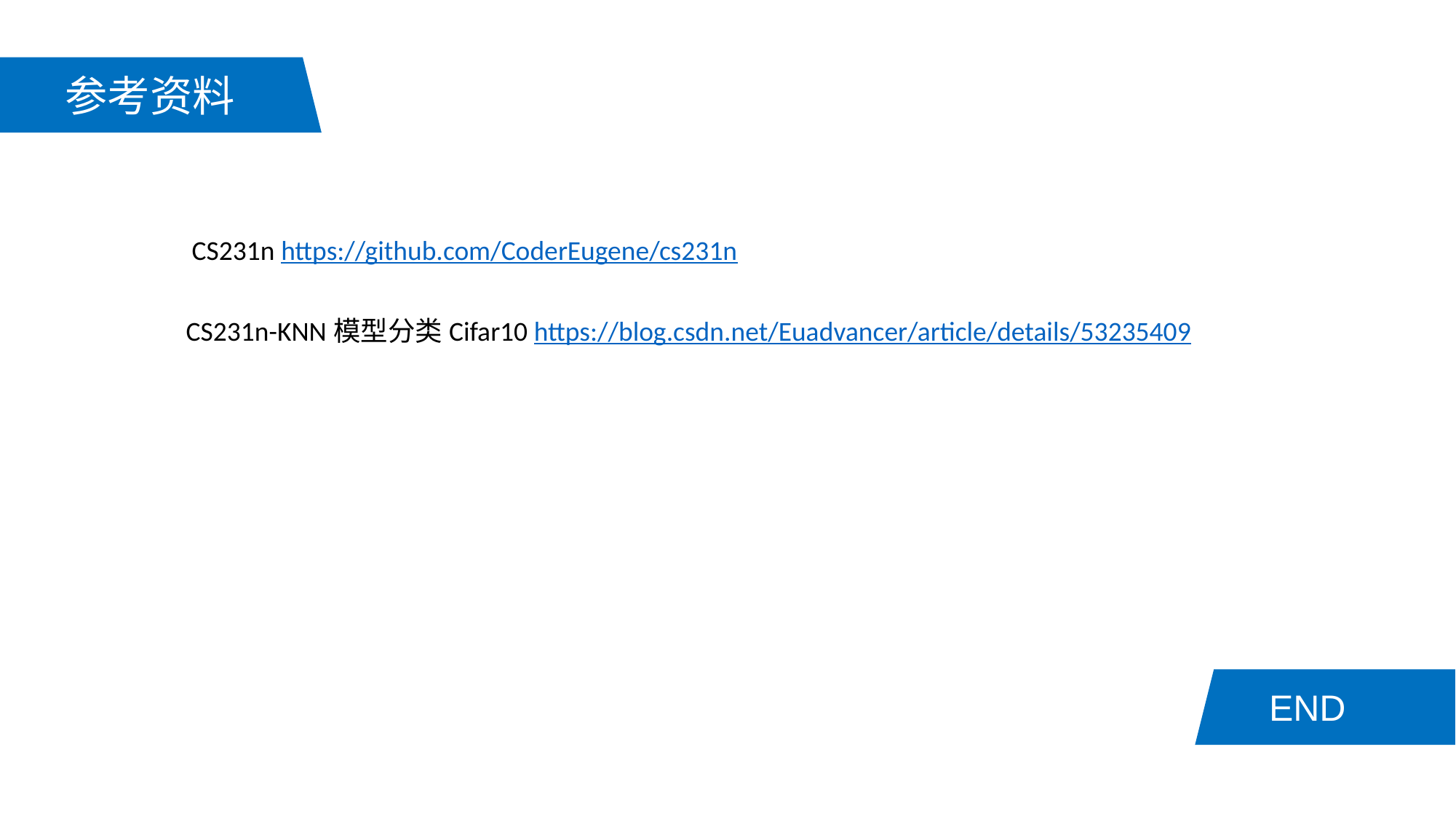

# 参考资料
CS231n https://github.com/CoderEugene/cs231n
CS231n-KNN模型分类Cifar10 https://blog.csdn.net/Euadvancer/article/details/53235409

END